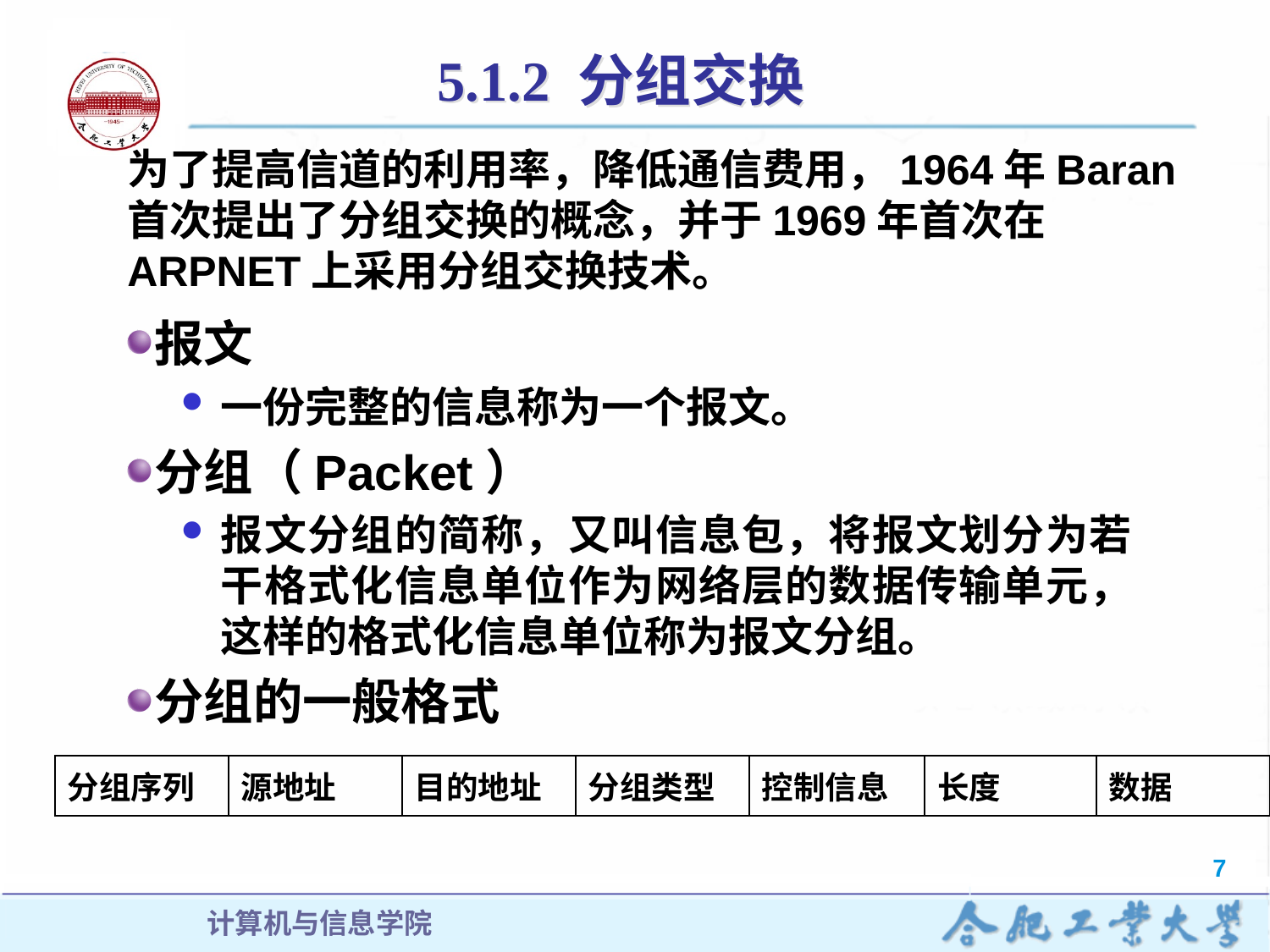

# 5.1.2 分组交换
为了提高信道的利用率，降低通信费用，1964年Baran首次提出了分组交换的概念，并于1969年首次在ARPNET上采用分组交换技术。
报文
一份完整的信息称为一个报文。
分组（Packet）
报文分组的简称，又叫信息包，将报文划分为若干格式化信息单位作为网络层的数据传输单元，这样的格式化信息单位称为报文分组。
分组的一般格式
| 分组序列 | 源地址 | 目的地址 | 分组类型 | 控制信息 | 长度 | 数据 |
| --- | --- | --- | --- | --- | --- | --- |